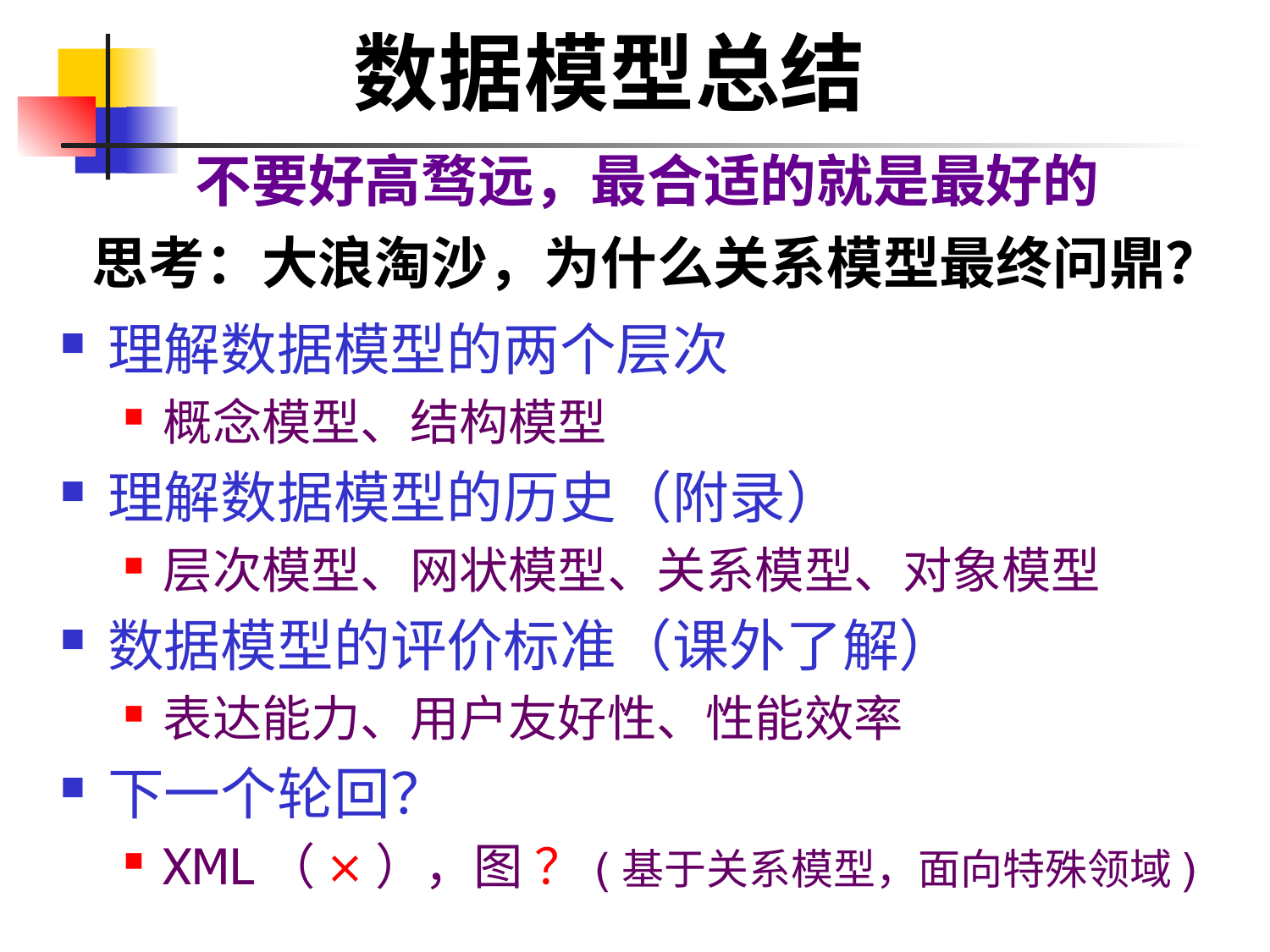

数据模型总结
不要好高骛远，最合适的就是最好的
思考：大浪淘沙，为什么关系模型最终问鼎？
理解数据模型的两个层次
概念模型、结构模型
理解数据模型的历史（附录）
层次模型、网状模型、关系模型、对象模型
数据模型的评价标准（课外了解）
表达能力、用户友好性、性能效率
下一个轮回？
XML（×），图 ？(基于关系模型，面向特殊领域)